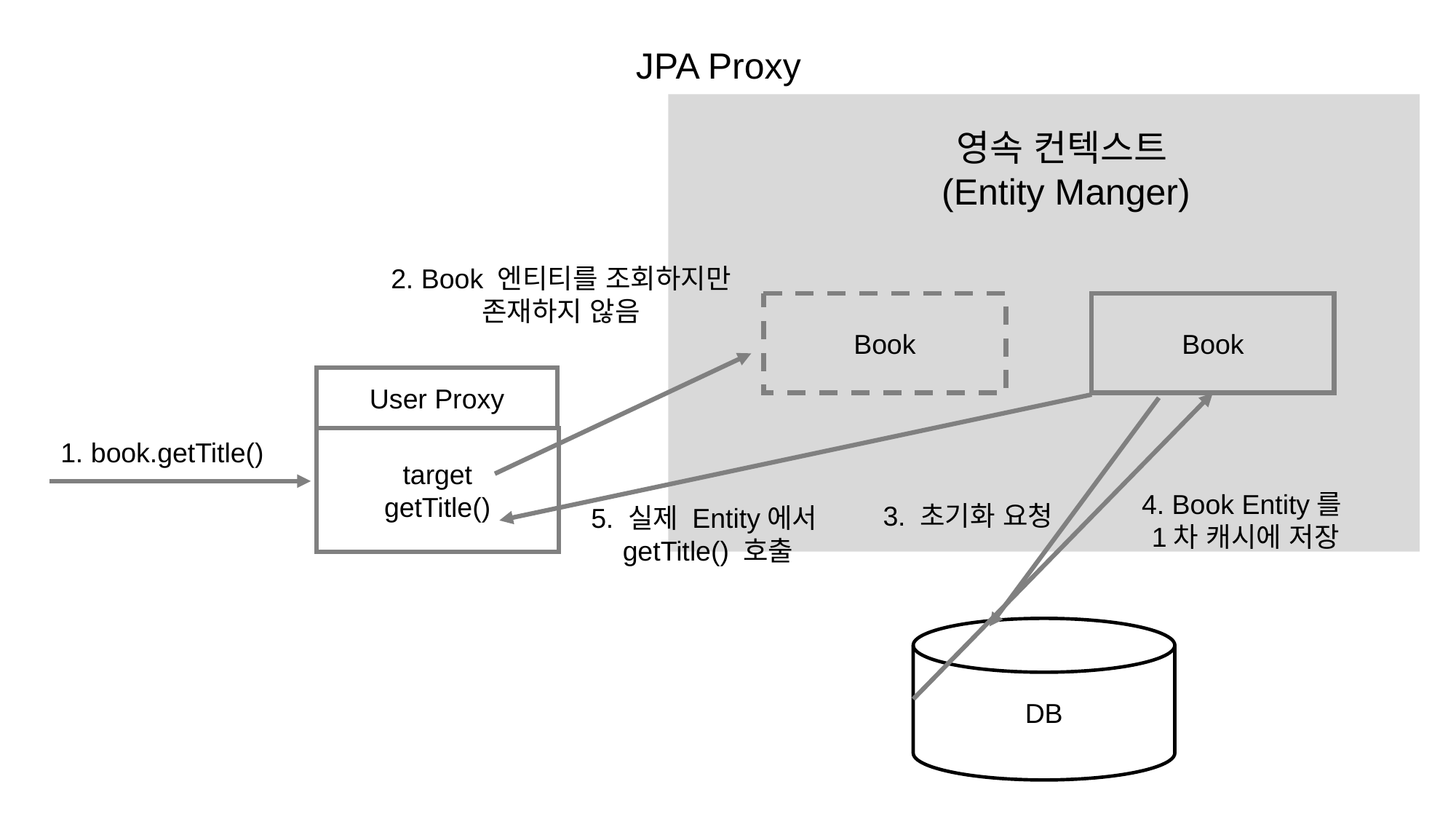

JPA Proxy

영속 컨텍스트(Entity Manger)
2. Book 엔티티를 조회하지만
존재하지 않음
Book
Book
User Proxy
target
getTitle()
1. book.getTitle()
4. Book Entity를
1차 캐시에 저장
3. 초기화 요청
5. 실제 Entity에서
getTitle() 호출
DB